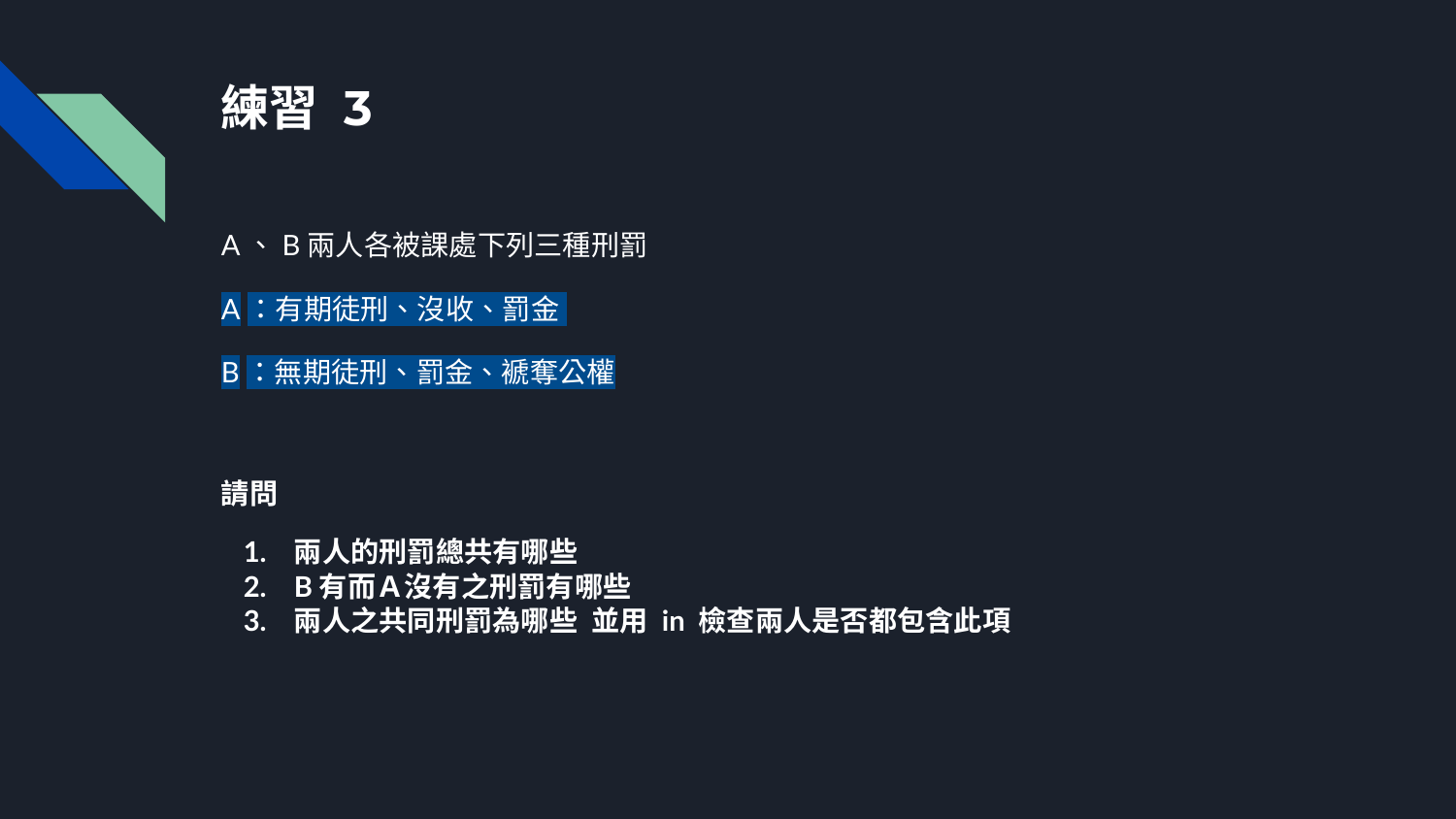

# 練習 3
A、B兩人各被課處下列三種刑罰
A：有期徒刑、沒收、罰金
B：無期徒刑、罰金、褫奪公權

請問
兩人的刑罰總共有哪些
B有而Ａ沒有之刑罰有哪些
兩人之共同刑罰為哪些  並用 in 檢查兩人是否都包含此項